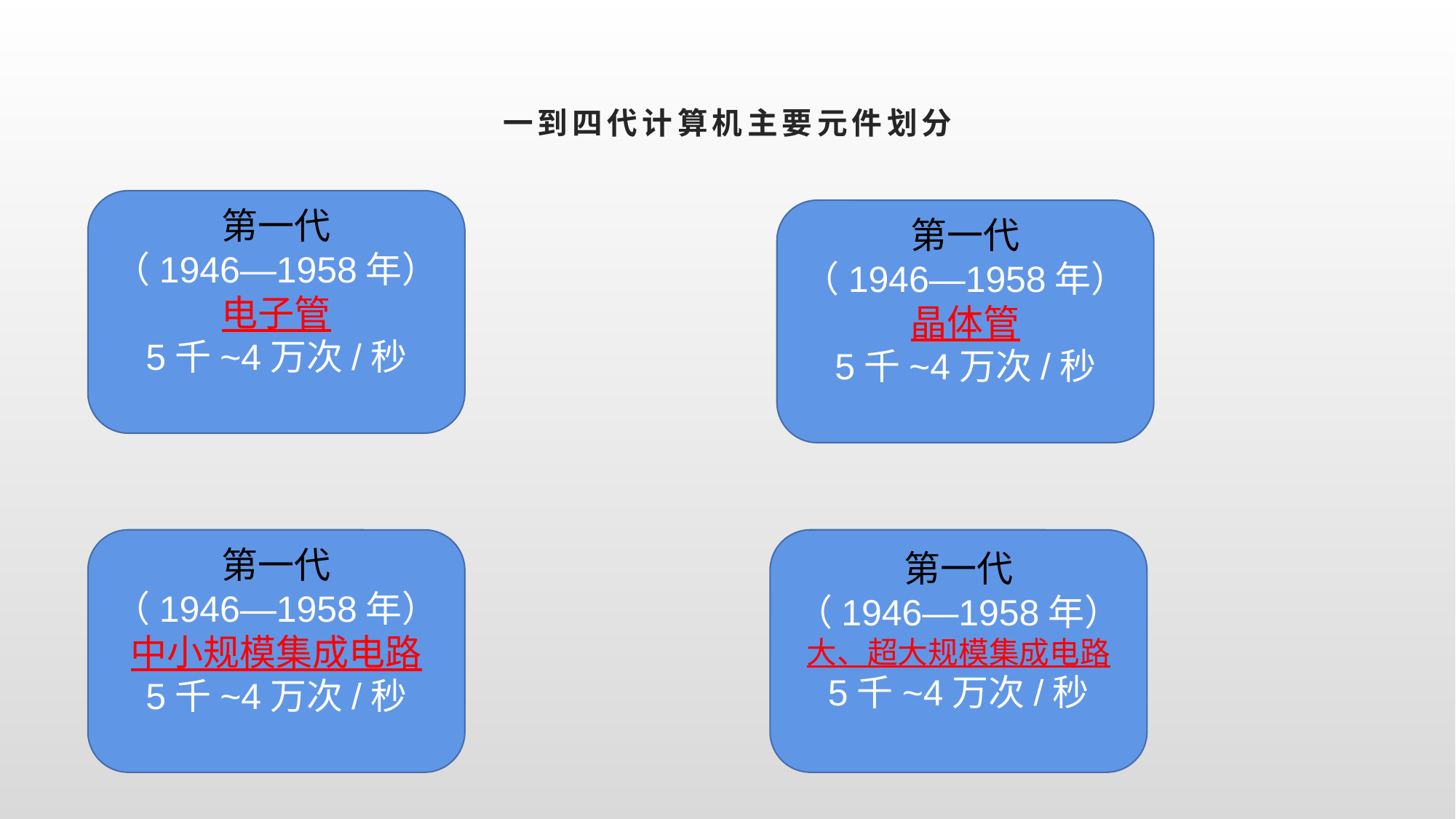

# 一到四代计算机主要元件划分
第一代
（1946—1958年）
电子管
5千~4万次/秒

第一代
（1946—1958年）
晶体管
5千~4万次/秒

第一代
（1946—1958年）
中小规模集成电路
5千~4万次/秒

第一代
（1946—1958年）
大、超大规模集成电路
5千~4万次/秒